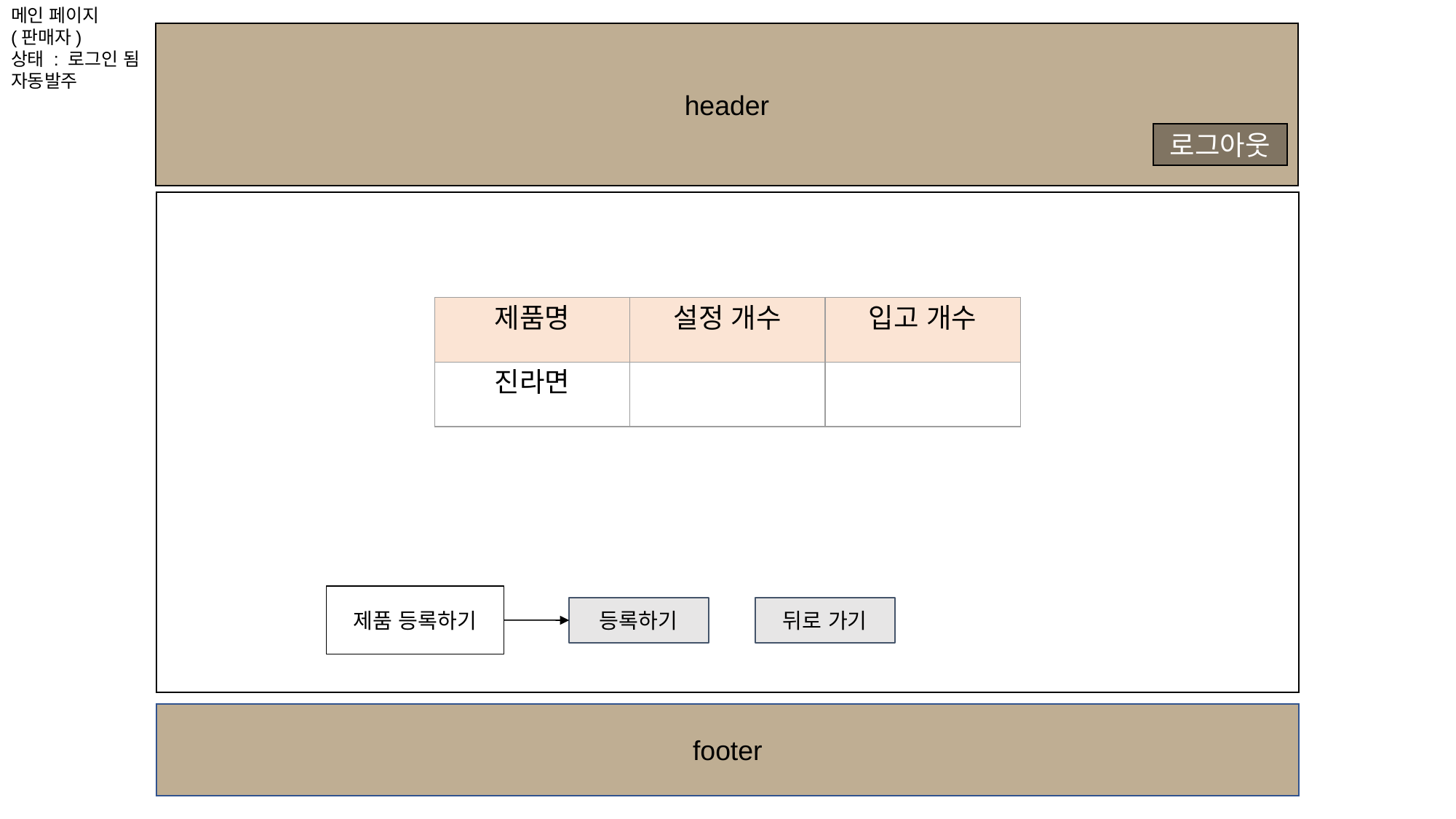

메인 페이지
(판매자)
상태 : 로그인 됨
자동발주
header
로그아웃

| 제품명 | 설정 개수 | 입고 개수 |
| --- | --- | --- |
| 진라면 |  |  |
제품 등록하기
등록하기
뒤로 가기
footer